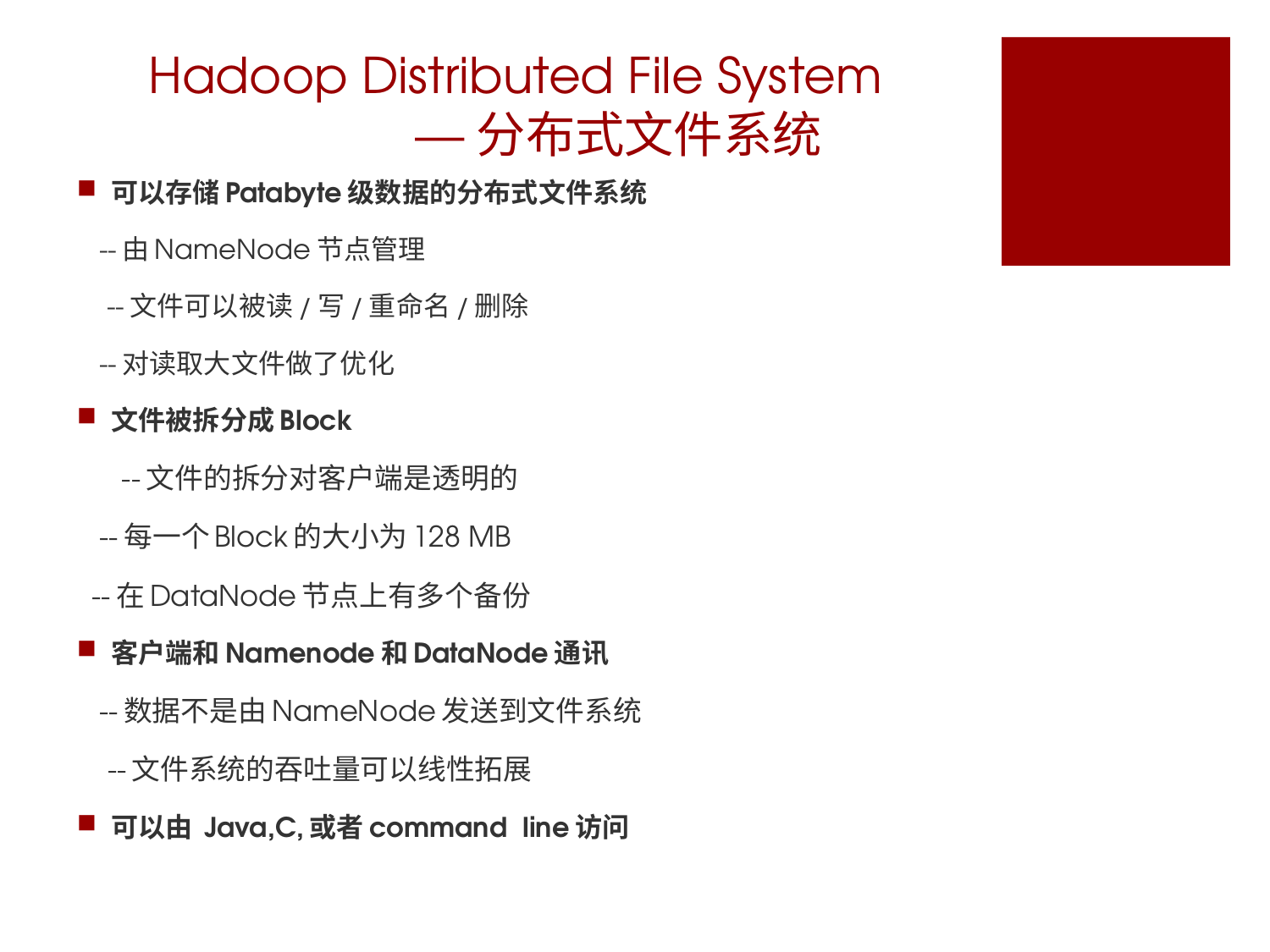

# Hadoop Distributed File System —分布式文件系统
可以存储Patabyte级数据的分布式文件系统
   --由NameNode节点管理
    --文件可以被读/写/重命名/删除
   --对读取大文件做了优化
文件被拆分成Block
      --文件的拆分对客户端是透明的
   --每一个Block的大小为128 MB
  --在DataNode节点上有多个备份
客户端和Namenode和DataNode通讯
   --数据不是由NameNode发送到文件系统
    --文件系统的吞吐量可以线性拓展
可以由 Java,C,或者command  line访问